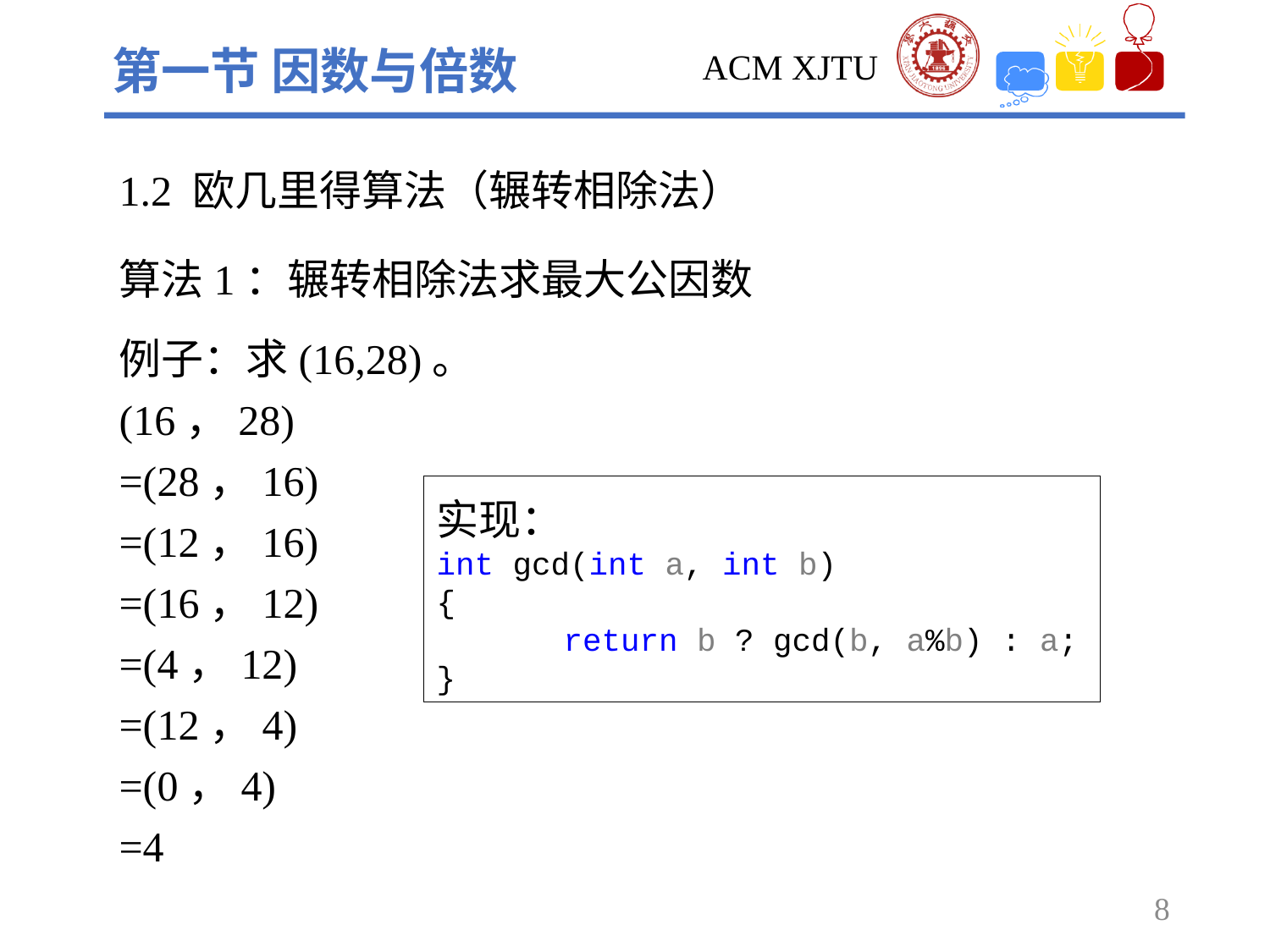

第一节 因数与倍数
1.2 欧几里得算法（辗转相除法）
算法1：辗转相除法求最大公因数
例子：求(16,28)。
(16，28)
=(28，16)
=(12，16)
=(16，12)
=(4，12)
=(12，4)
=(0，4)
=4
实现：
int gcd(int a, int b)
{
	return b ? gcd(b, a%b) : a;
}
8